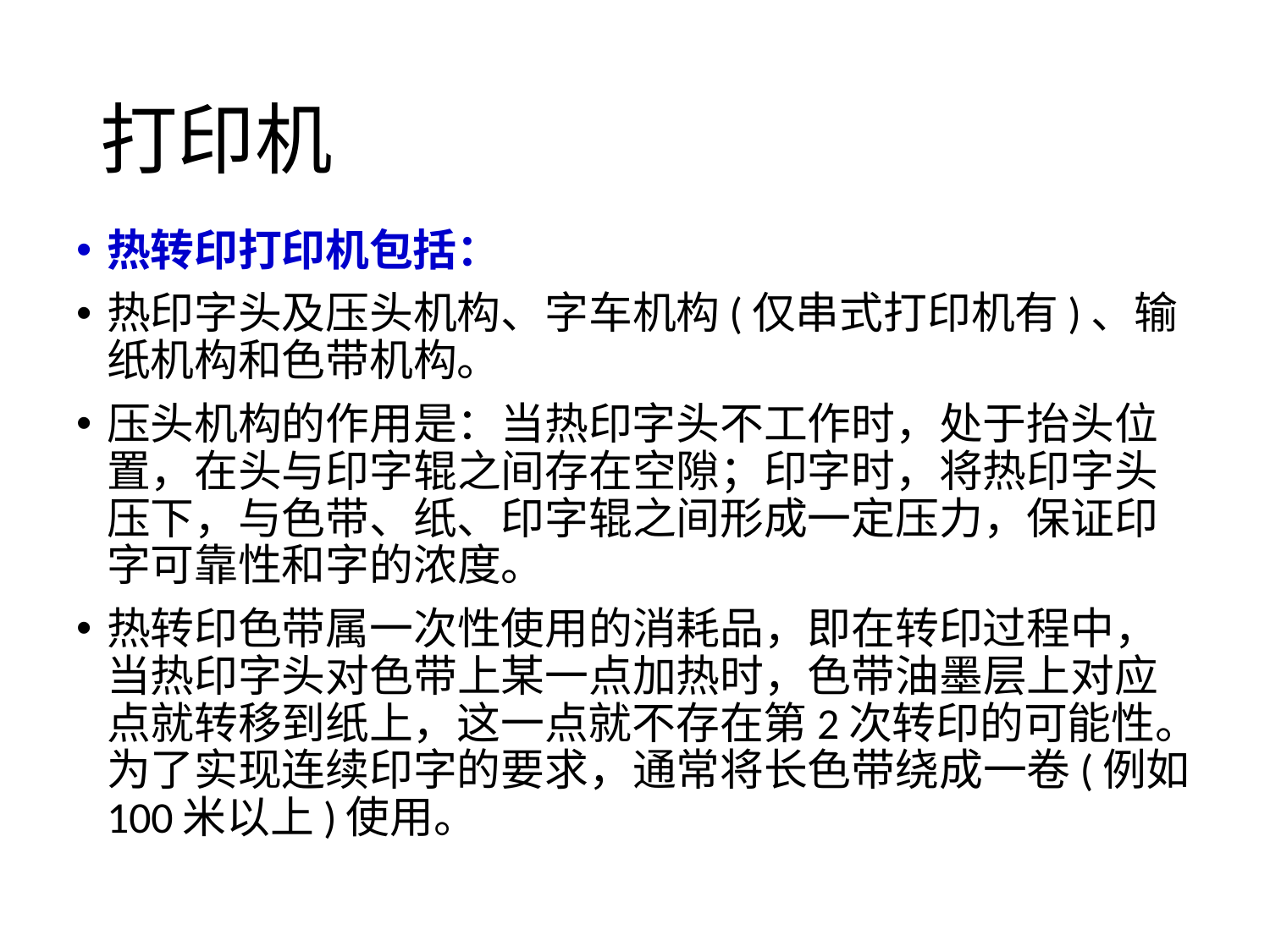

# 打印机
热转印打印机包括：
热印字头及压头机构、字车机构(仅串式打印机有)、输纸机构和色带机构。
压头机构的作用是：当热印字头不工作时，处于抬头位置，在头与印字辊之间存在空隙；印字时，将热印字头压下，与色带、纸、印字辊之间形成一定压力，保证印字可靠性和字的浓度。
热转印色带属一次性使用的消耗品，即在转印过程中，当热印字头对色带上某一点加热时，色带油墨层上对应点就转移到纸上，这一点就不存在第2次转印的可能性。为了实现连续印字的要求，通常将长色带绕成一卷(例如100米以上)使用。